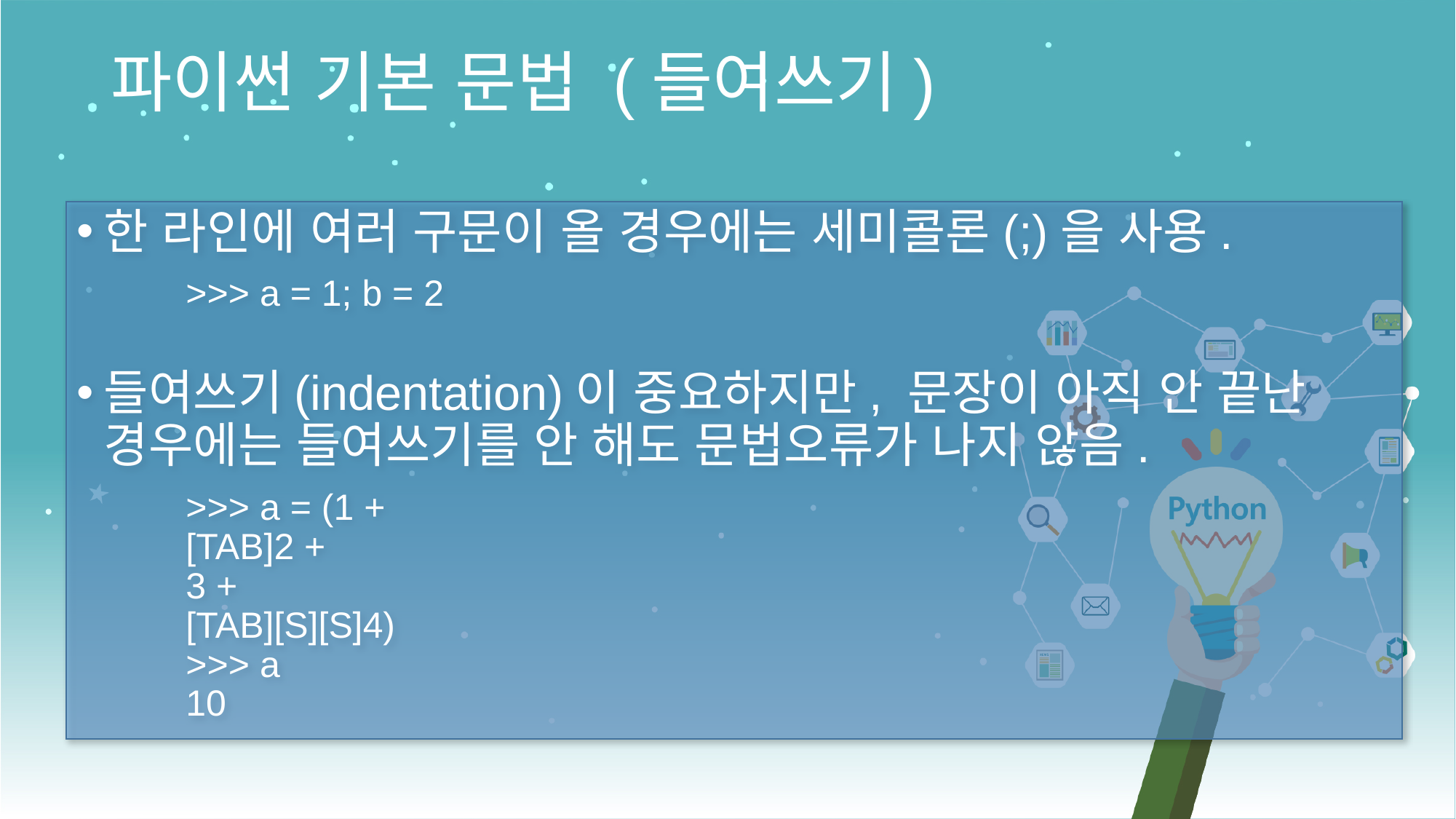

파이썬 기본 문법 (들여쓰기)
한 라인에 여러 구문이 올 경우에는 세미콜론(;)을 사용.
	>>> a = 1; b = 2
들여쓰기(indentation)이 중요하지만, 문장이 아직 안 끝난 경우에는 들여쓰기를 안 해도 문법오류가 나지 않음.
	>>> a = (1 +
	[TAB]2 +
	3 +
	[TAB][S][S]4)
	>>> a
	10